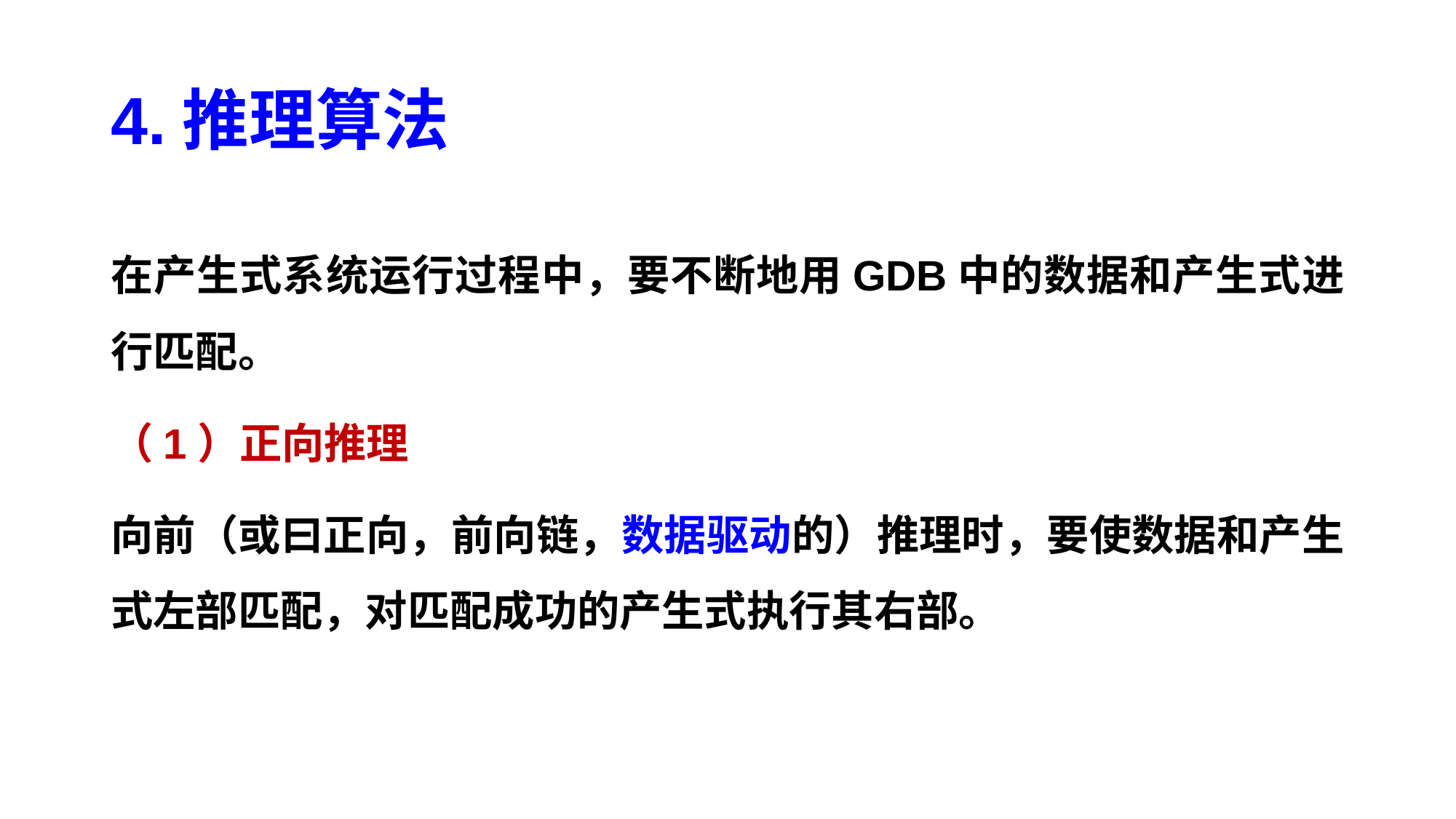

# 4.推理算法
在产生式系统运行过程中，要不断地用GDB中的数据和产生式进行匹配。
（1）正向推理
向前（或曰正向，前向链，数据驱动的）推理时，要使数据和产生式左部匹配，对匹配成功的产生式执行其右部。